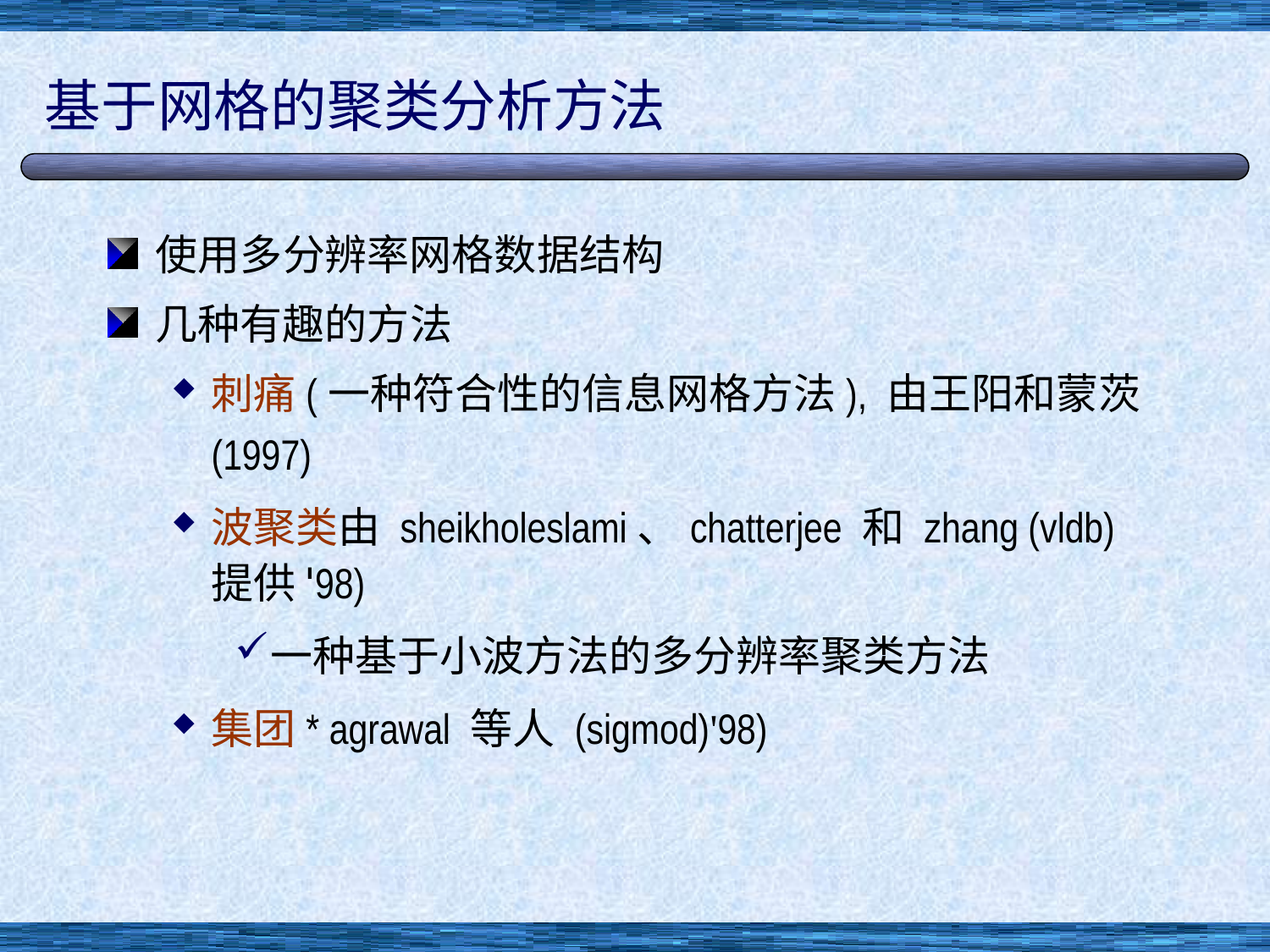

# 基于网格的聚类分析方法
使用多分辨率网格数据结构
几种有趣的方法
刺痛(一种符合性的信息网格方法), 由王阳和蒙茨 (1997)
波聚类由 sheikholeslami、chatterjee 和 zhang (vldb) 提供'98)
一种基于小波方法的多分辨率聚类方法
集团* agrawal 等人 (sigmod)'98)